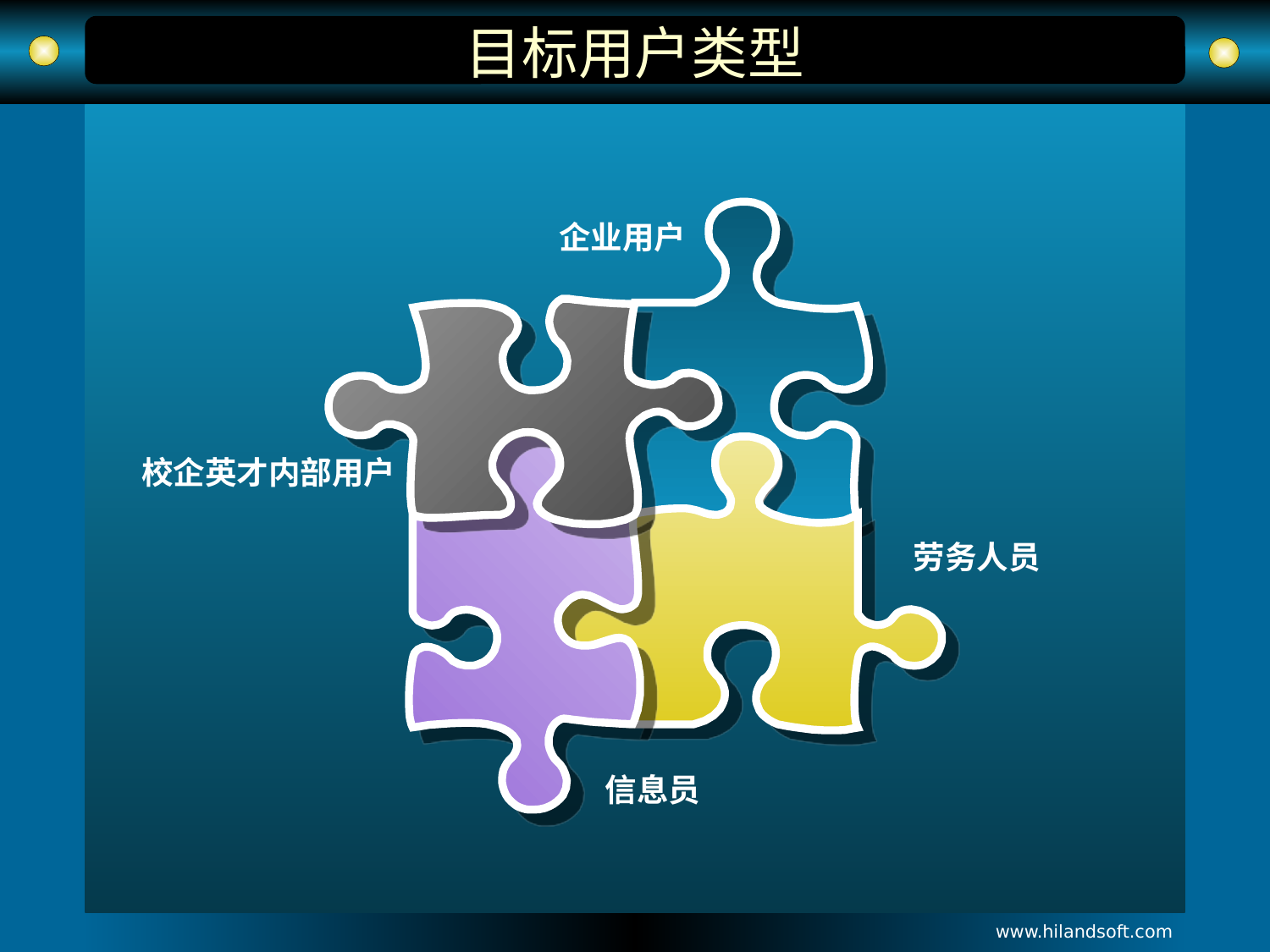

# 目标用户类型

企业用户
校企英才内部用户
劳务人员
信息员
www.hilandsoft.com